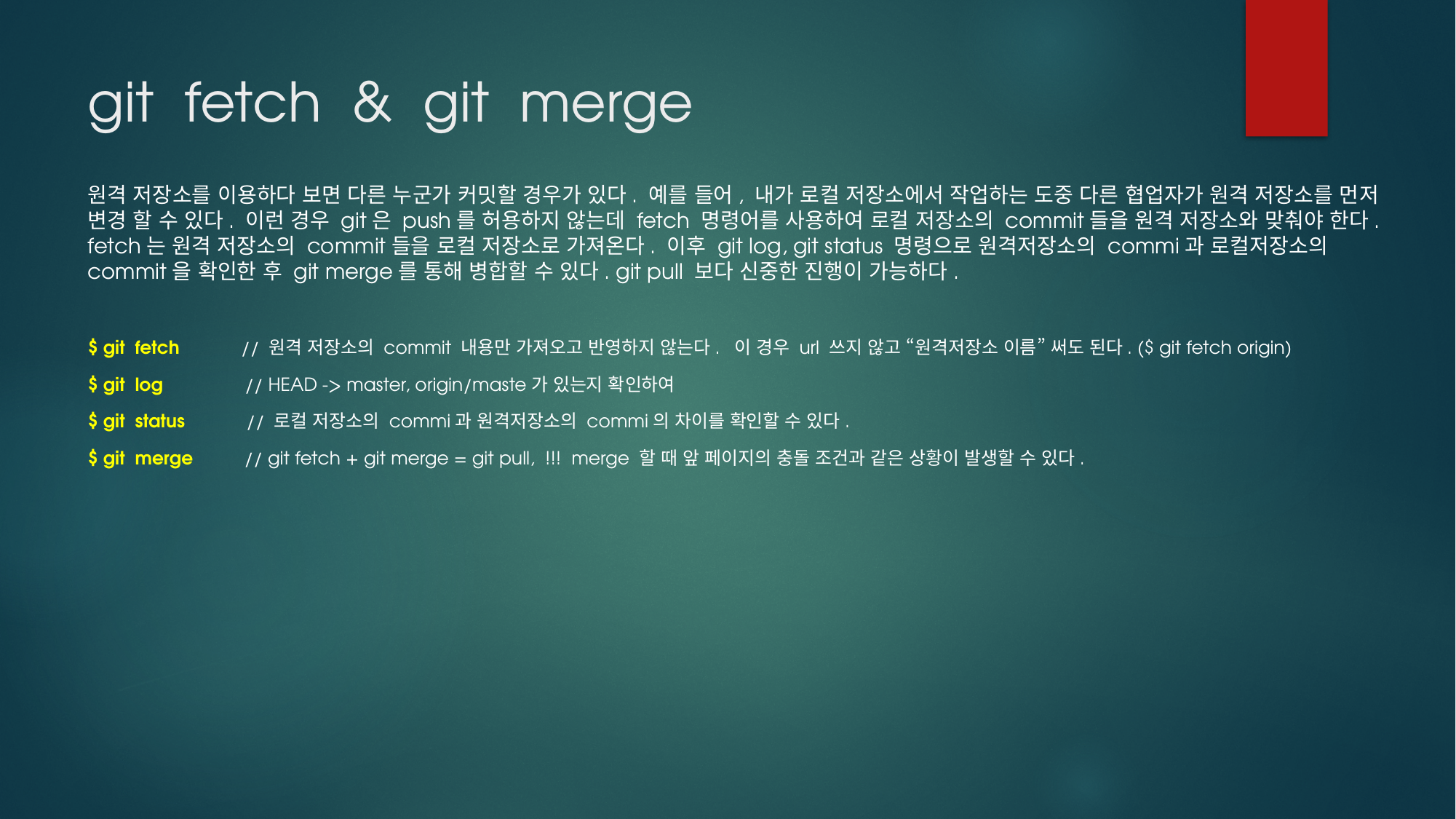

# git  fetch  &  git  merge
원격 저장소를 이용하다 보면 다른 누군가 커밋할 경우가 있다. 예를 들어, 내가 로컬 저장소에서 작업하는 도중 다른 협업자가 원격 저장소를 먼저 변경 할 수 있다. 이런 경우 git은 push를 허용하지 않는데 fetch 명령어를 사용하여 로컬 저장소의 commit들을 원격 저장소와 맞춰야 한다.  fetch는 원격 저장소의 commit들을 로컬 저장소로 가져온다. 이후 git log, git status 명령으로 원격저장소의 commi과 로컬저장소의 commit을 확인한 후 git merge를 통해 병합할 수 있다. git pull 보다 신중한 진행이 가능하다.

$ git  fetch            // 원격 저장소의 commit 내용만 가져오고 반영하지 않는다.  이 경우 url 쓰지 않고 “원격저장소 이름” 써도 된다. ($ git fetch origin)
$ git  log                // HEAD -> master, origin/maste가 있는지 확인하여
$ git  status            // 로컬 저장소의 commi과 원격저장소의 commi의 차이를 확인할 수 있다.
$ git  merge          // git fetch + git merge = git pull,  !!!  merge 할 때 앞 페이지의 충돌 조건과 같은 상황이 발생할 수 있다.